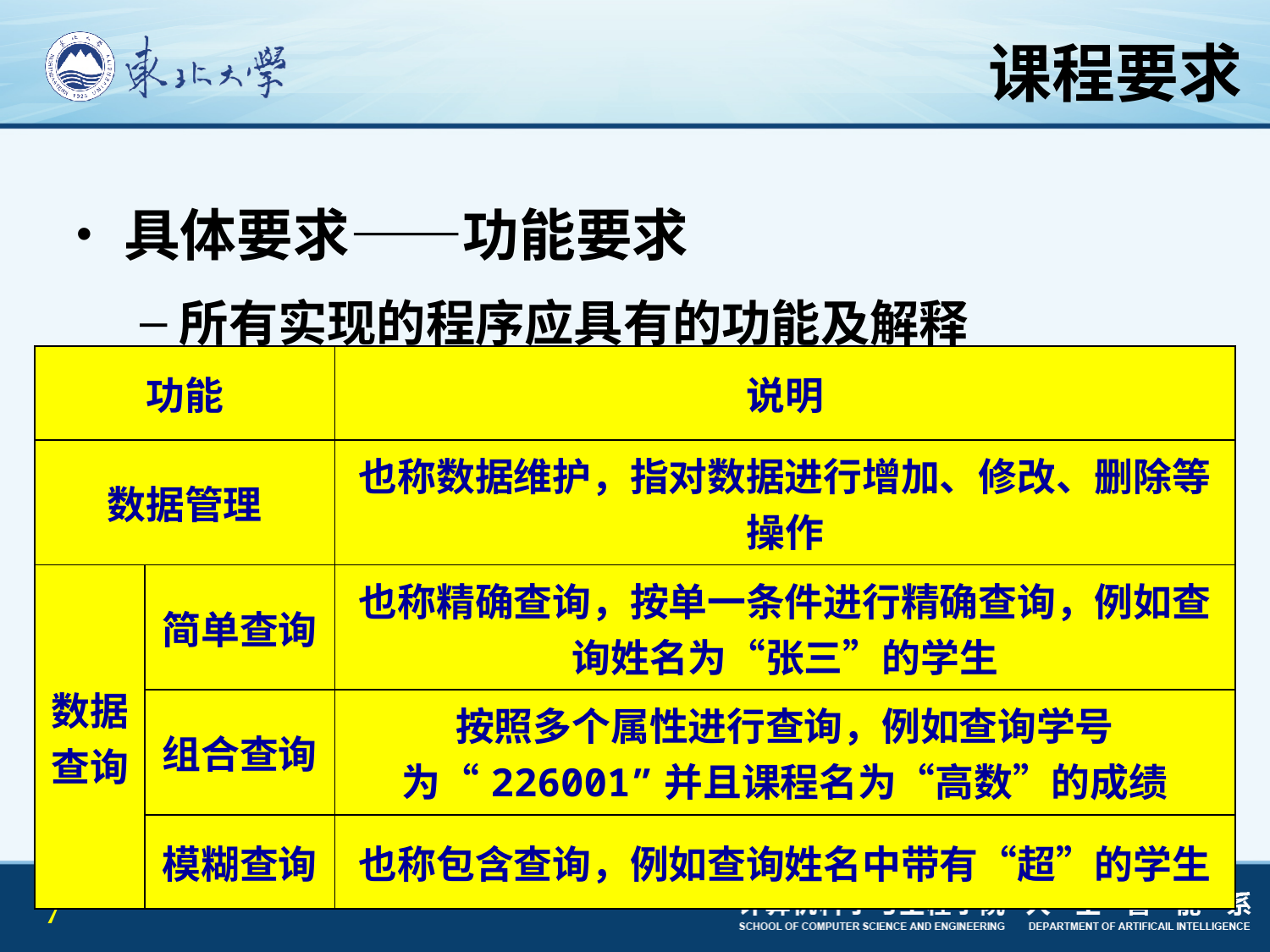

# 课程要求
具体要求——功能要求
所有实现的程序应具有的功能及解释

| 功能 |  | 说明 |
| --- | --- | --- |
| 数据管理 |  | 也称数据维护，指对数据进行增加、修改、删除等操作 |
| 数据查询 | 简单查询 | 也称精确查询，按单一条件进行精确查询，例如查询姓名为“张三”的学生 |
|  | 组合查询 | 按照多个属性进行查询，例如查询学号为“226001”并且课程名为“高数”的成绩 |
|  | 模糊查询 | 也称包含查询，例如查询姓名中带有“超”的学生 |